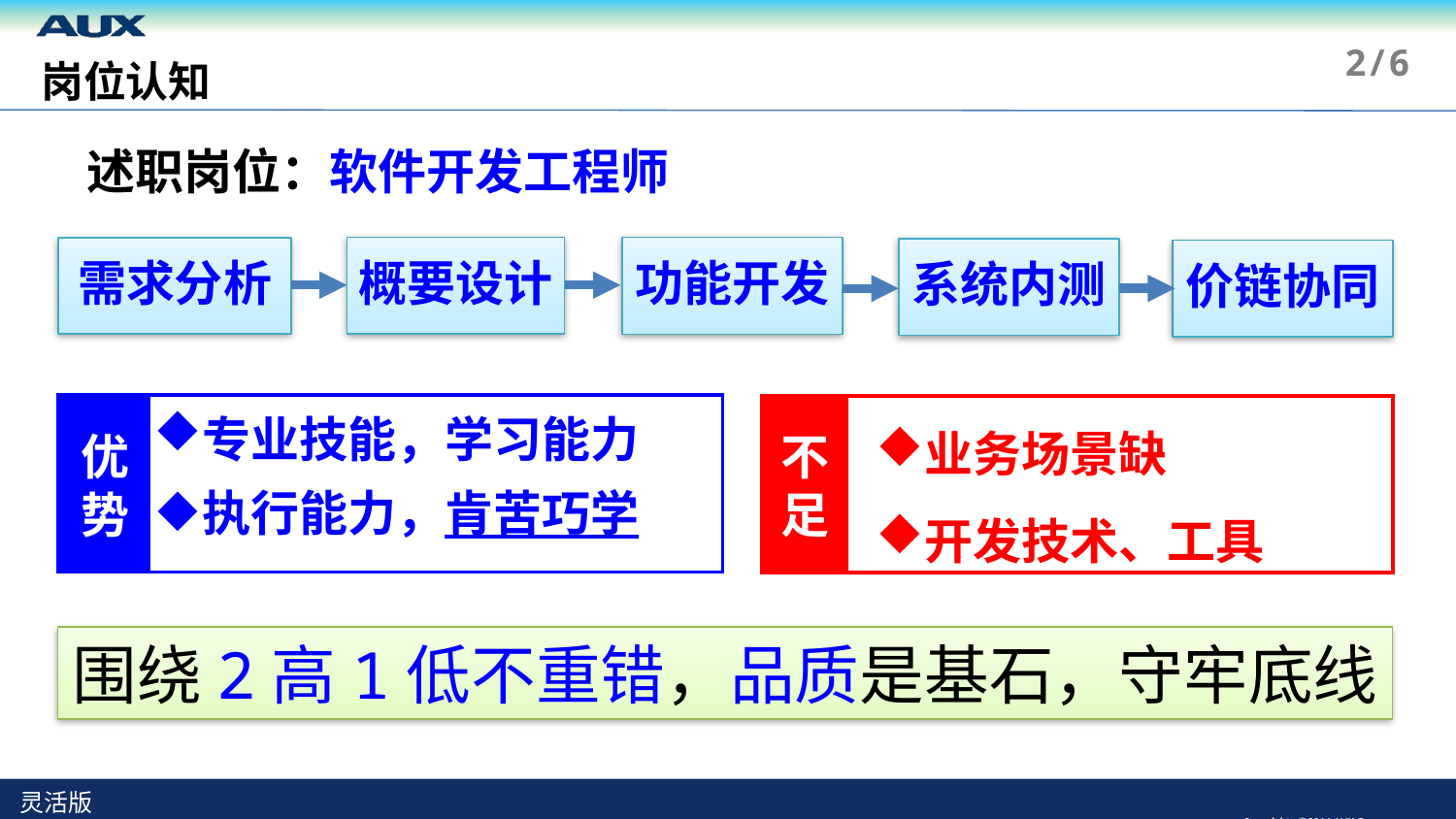

2/6
岗位认知
述职岗位：软件开发工程师
功能开发
概要设计
需求分析
系统内测
价链协同
业务场景缺
开发技术、工具
不足

优势
专业技能，学习能力
执行能力，肯苦巧学
围绕2高1低不重错，品质是基石，守牢底线